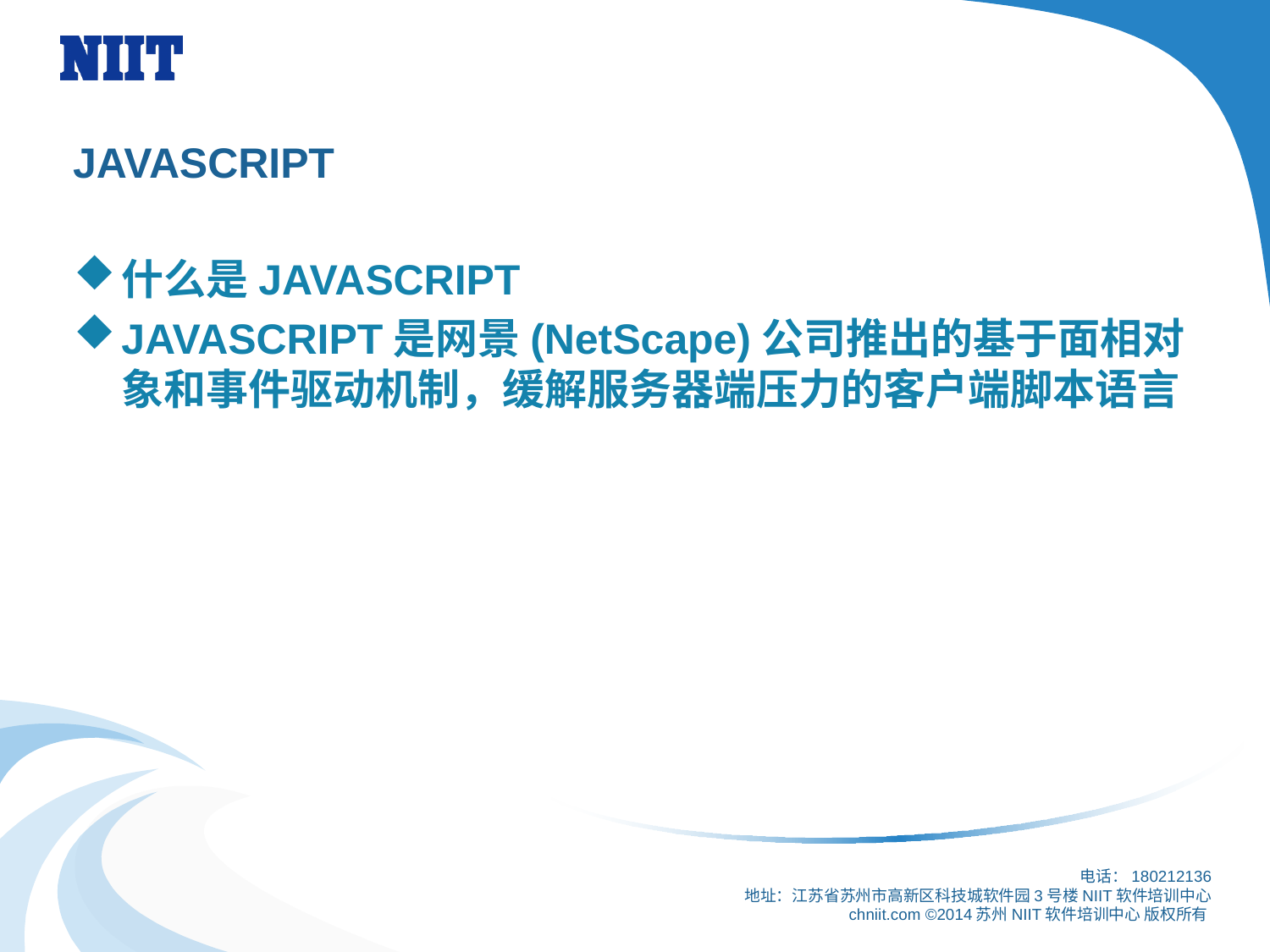

# JAVASCRIPT
什么是JAVASCRIPT
JAVASCRIPT是网景(NetScape)公司推出的基于面相对象和事件驱动机制，缓解服务器端压力的客户端脚本语言